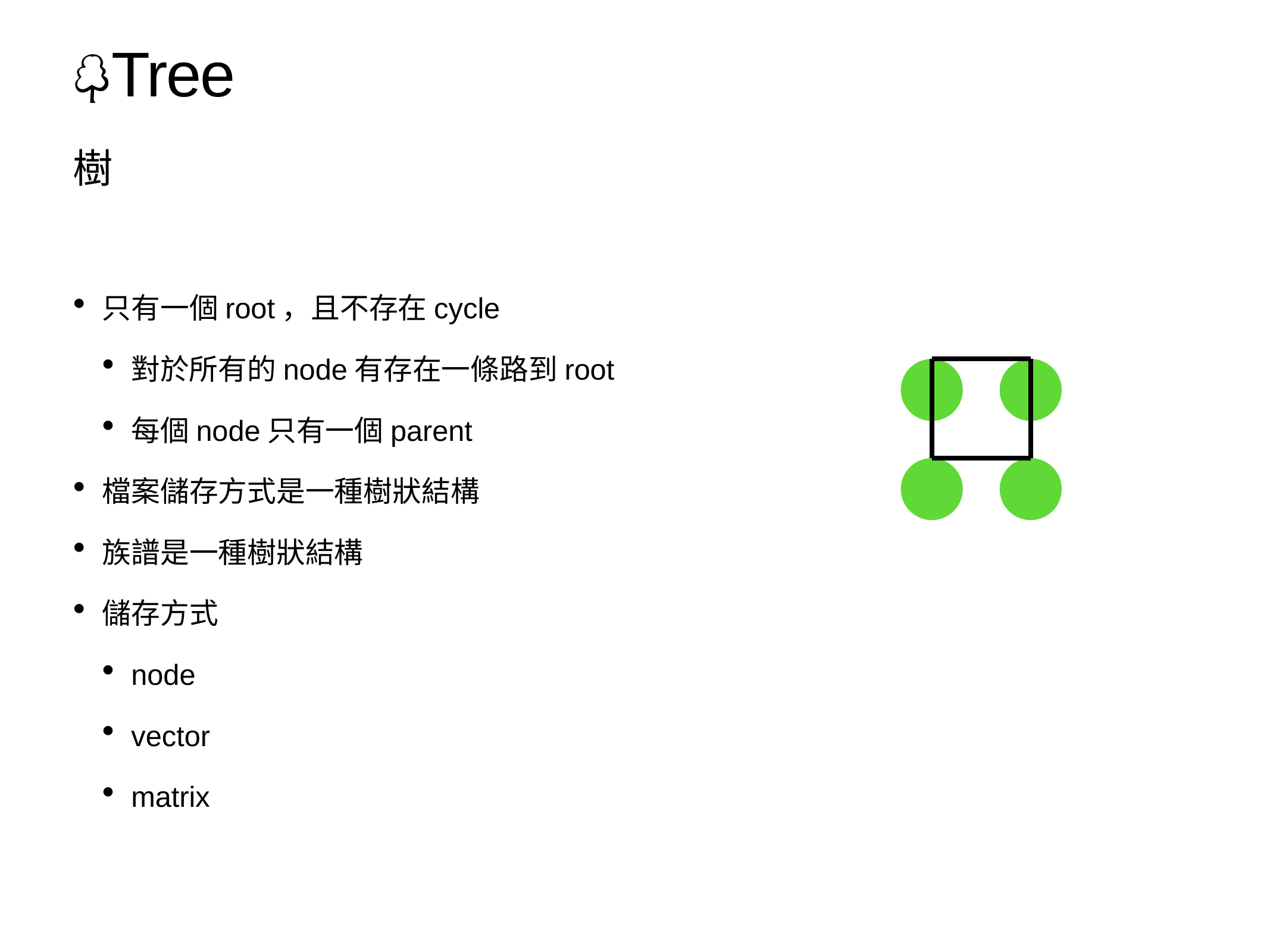

# 🌳Tree
樹
只有一個root，且不存在cycle
對於所有的node有存在一條路到root
每個node只有一個parent
檔案儲存方式是一種樹狀結構
族譜是一種樹狀結構
儲存方式
node
vector
matrix